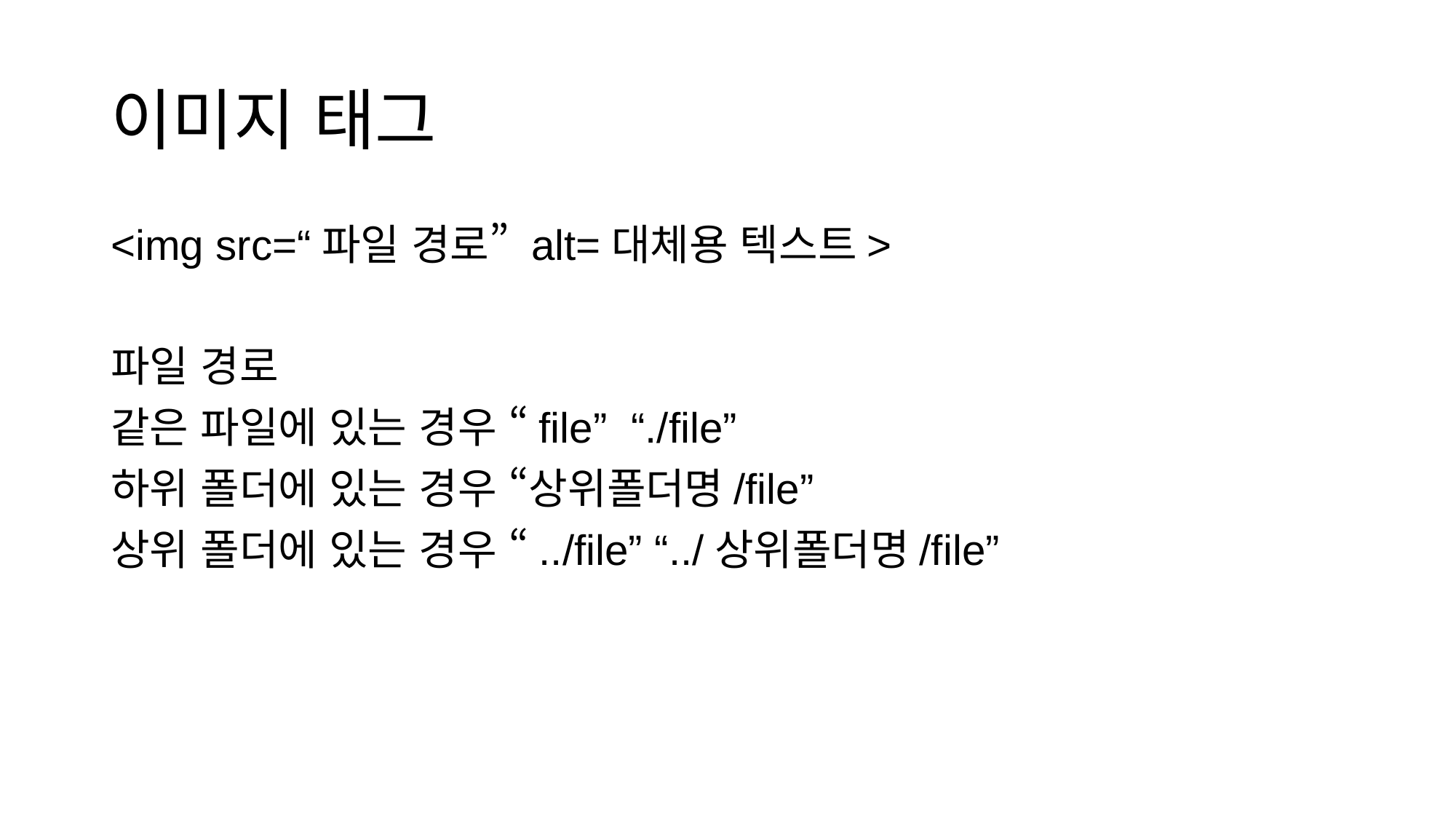

# 이미지 태그
<img src=“파일 경로” alt=대체용 텍스트>

파일 경로
같은 파일에 있는 경우 “file”  “./file”
하위 폴더에 있는 경우 “상위폴더명/file”
상위 폴더에 있는 경우 “../file” “../상위폴더명/file”